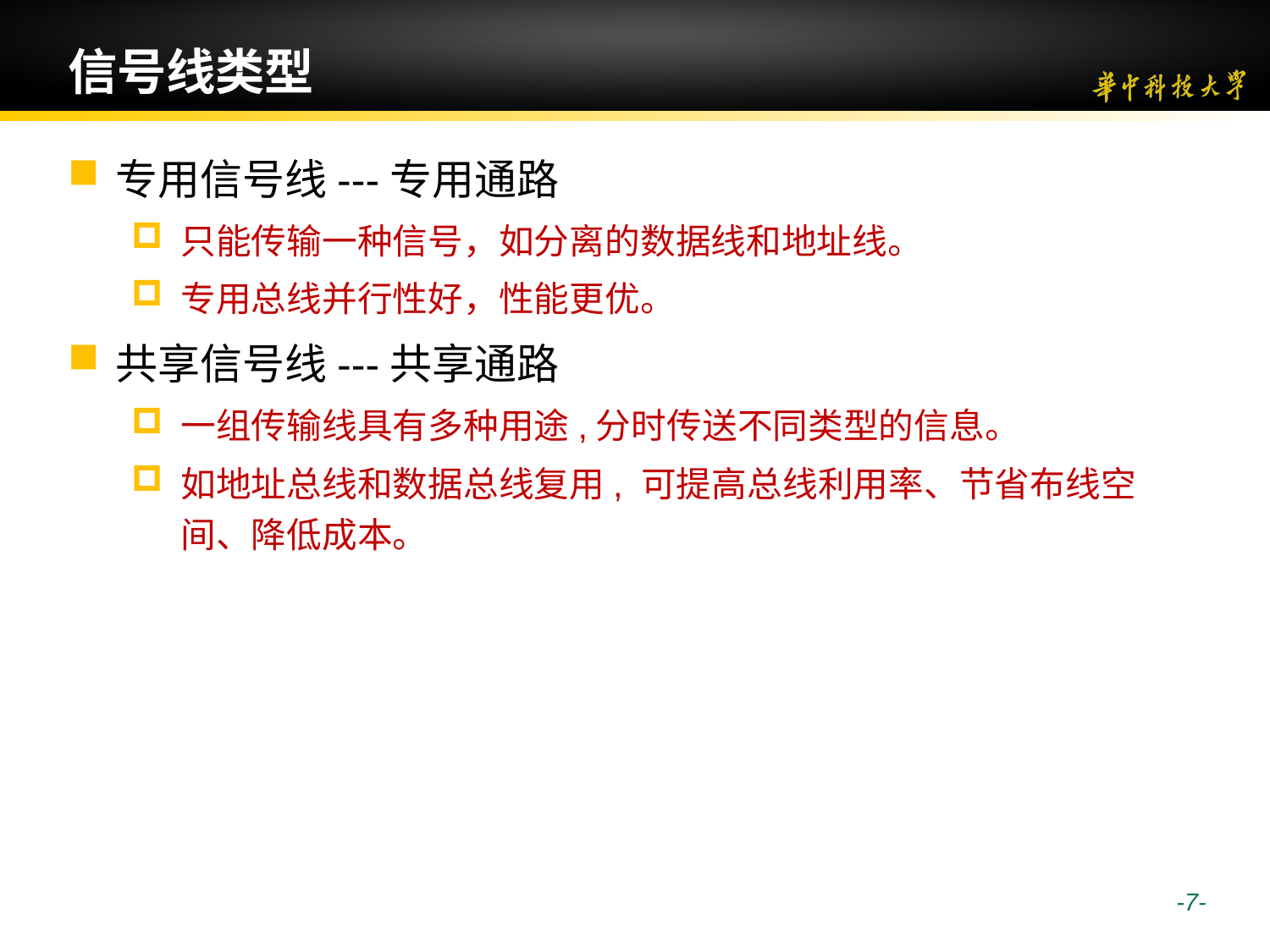

# 信号线类型
专用信号线---专用通路
只能传输一种信号，如分离的数据线和地址线。
专用总线并行性好，性能更优。
共享信号线---共享通路
一组传输线具有多种用途,分时传送不同类型的信息。
如地址总线和数据总线复用, 可提高总线利用率、节省布线空间、降低成本。

 -7-